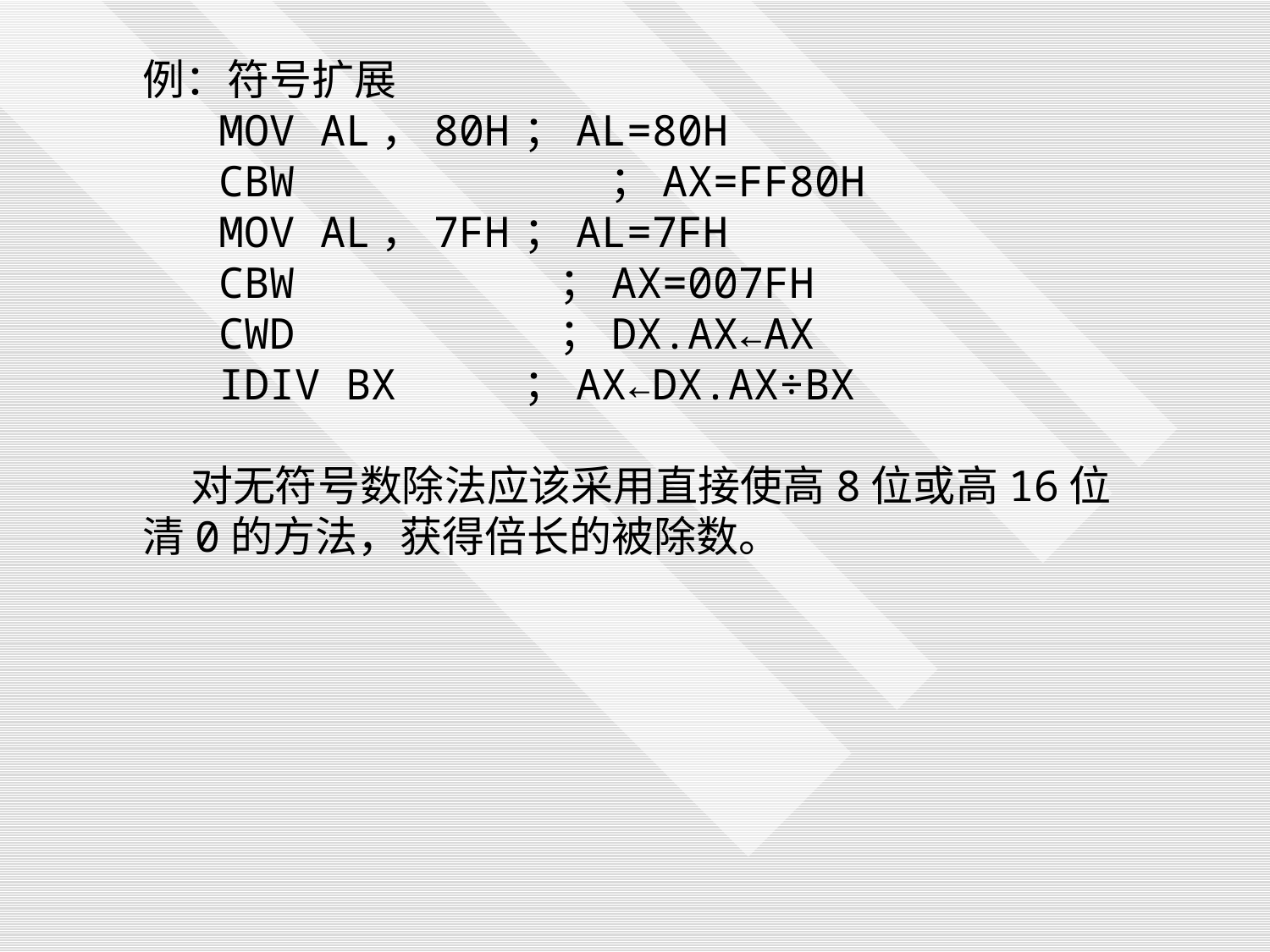

例：符号扩展
   MOV AL，80H	；AL=80H
   CBW            ；AX=FF80H
   MOV AL，7FH	；AL=7FH
   CBW	      ；AX=007FH
   CWD	      ；DX.AX←AX
   IDIV BX   	；AX←DX.AX÷BX

    对无符号数除法应该采用直接使高8位或高16位清0的方法，获得倍长的被除数。